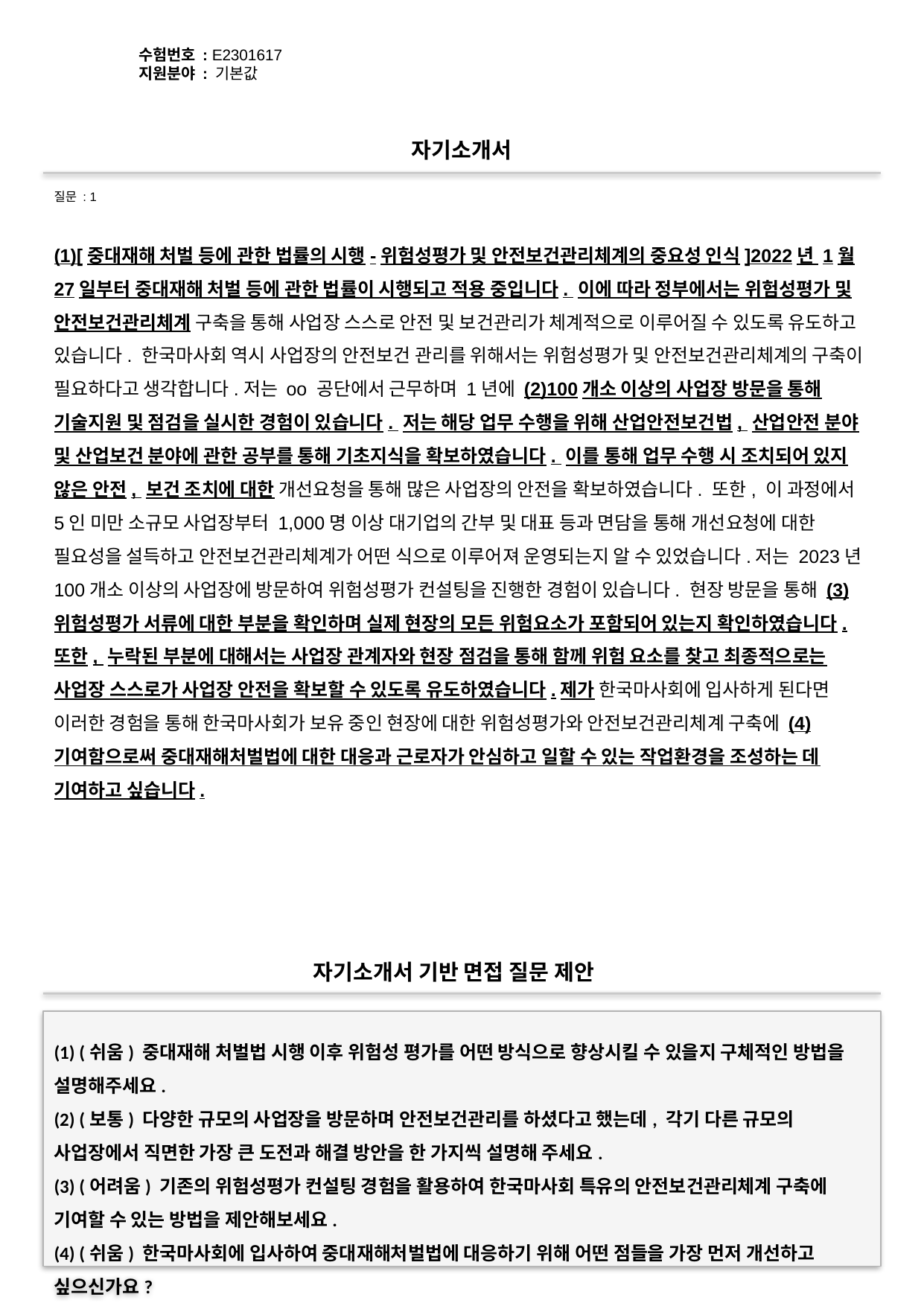

수험번호 : E2301617
지원분야 : 기본값
#

자기소개서

질문 : 1

(1)[중대재해 처벌 등에 관한 법률의 시행-위험성평가 및 안전보건관리체계의 중요성 인식]2022년 1월 27일부터 중대재해 처벌 등에 관한 법률이 시행되고 적용 중입니다. 이에 따라 정부에서는 위험성평가 및 안전보건관리체계 구축을 통해 사업장 스스로 안전 및 보건관리가 체계적으로 이루어질 수 있도록 유도하고 있습니다. 한국마사회 역시 사업장의 안전보건 관리를 위해서는 위험성평가 및 안전보건관리체계의 구축이 필요하다고 생각합니다.저는 oo 공단에서 근무하며 1년에 (2)100개소 이상의 사업장 방문을 통해 기술지원 및 점검을 실시한 경험이 있습니다. 저는 해당 업무 수행을 위해 산업안전보건법, 산업안전 분야 및 산업보건 분야에 관한 공부를 통해 기초지식을 확보하였습니다. 이를 통해 업무 수행 시 조치되어 있지 않은 안전, 보건 조치에 대한 개선요청을 통해 많은 사업장의 안전을 확보하였습니다. 또한, 이 과정에서 5인 미만 소규모 사업장부터 1,000명 이상 대기업의 간부 및 대표 등과 면담을 통해 개선요청에 대한 필요성을 설득하고 안전보건관리체계가 어떤 식으로 이루어져 운영되는지 알 수 있었습니다.저는 2023년 100개소 이상의 사업장에 방문하여 위험성평가 컨설팅을 진행한 경험이 있습니다. 현장 방문을 통해 (3)위험성평가 서류에 대한 부분을 확인하며 실제 현장의 모든 위험요소가 포함되어 있는지 확인하였습니다. 또한, 누락된 부분에 대해서는 사업장 관계자와 현장 점검을 통해 함께 위험 요소를 찾고 최종적으로는 사업장 스스로가 사업장 안전을 확보할 수 있도록 유도하였습니다.제가 한국마사회에 입사하게 된다면 이러한 경험을 통해 한국마사회가 보유 중인 현장에 대한 위험성평가와 안전보건관리체계 구축에 (4)기여함으로써 중대재해처벌법에 대한 대응과 근로자가 안심하고 일할 수 있는 작업환경을 조성하는 데 기여하고 싶습니다.

자기소개서 기반 면접 질문 제안

(1) (쉬움) 중대재해 처벌법 시행 이후 위험성 평가를 어떤 방식으로 향상시킬 수 있을지 구체적인 방법을 설명해주세요.
(2) (보통) 다양한 규모의 사업장을 방문하며 안전보건관리를 하셨다고 했는데, 각기 다른 규모의 사업장에서 직면한 가장 큰 도전과 해결 방안을 한 가지씩 설명해 주세요.
(3) (어려움) 기존의 위험성평가 컨설팅 경험을 활용하여 한국마사회 특유의 안전보건관리체계 구축에 기여할 수 있는 방법을 제안해보세요.
(4) (쉬움) 한국마사회에 입사하여 중대재해처벌법에 대응하기 위해 어떤 점들을 가장 먼저 개선하고 싶으신가요?